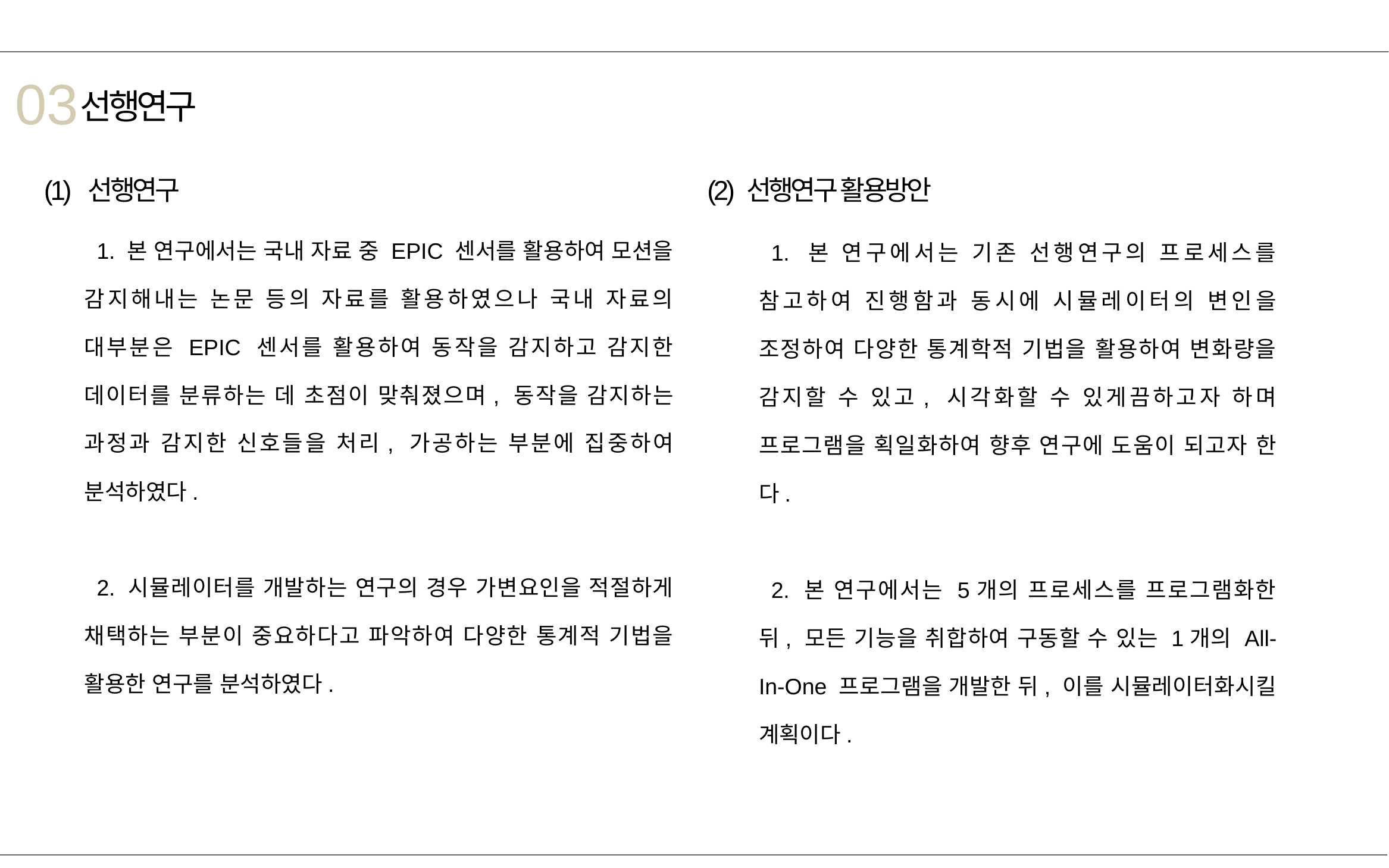

03
선행연구
(1)  선행연구
(2) 선행연구 활용방안
1. 본 연구에서는 국내 자료 중 EPIC 센서를 활용하여 모션을 감지해내는 논문 등의 자료를 활용하였으나 국내 자료의 대부분은 EPIC 센서를 활용하여 동작을 감지하고 감지한 데이터를 분류하는 데 초점이 맞춰졌으며, 동작을 감지하는 과정과 감지한 신호들을 처리, 가공하는 부분에 집중하여 분석하였다.

2. 시뮬레이터를 개발하는 연구의 경우 가변요인을 적절하게 채택하는 부분이 중요하다고 파악하여 다양한 통계적 기법을 활용한 연구를 분석하였다.
1. 본 연구에서는 기존 선행연구의 프로세스를 참고하여 진행함과 동시에 시뮬레이터의 변인을 조정하여 다양한 통계학적 기법을 활용하여 변화량을 감지할 수 있고, 시각화할 수 있게끔하고자 하며 프로그램을 획일화하여 향후 연구에 도움이 되고자 한다.

2. 본 연구에서는 5개의 프로세스를 프로그램화한 뒤, 모든 기능을 취합하여 구동할 수 있는 1개의 All-In-One 프로그램을 개발한 뒤, 이를 시뮬레이터화시킬 계획이다.